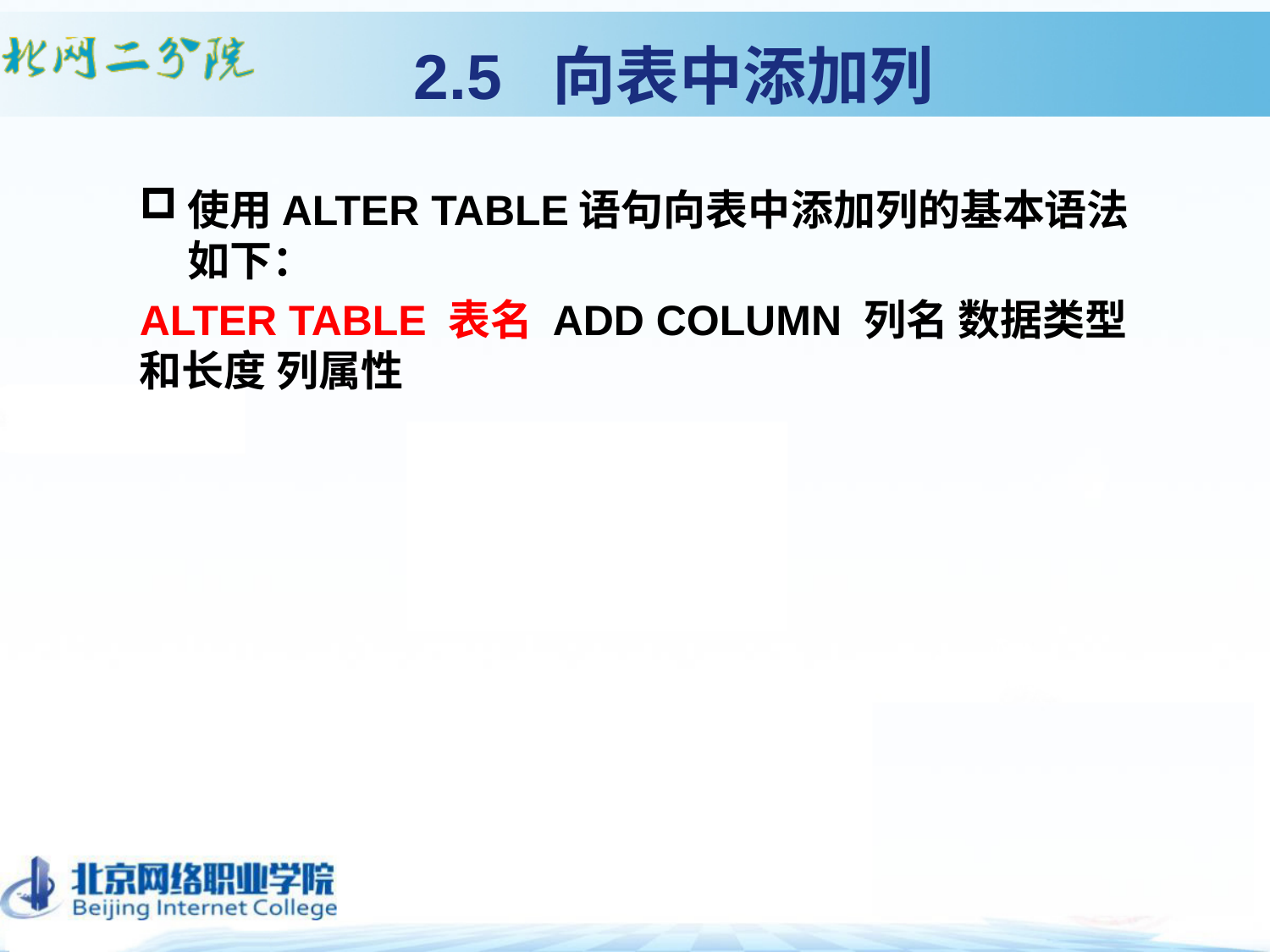

# 2.5  向表中添加列
使用ALTER TABLE语句向表中添加列的基本语法如下：
ALTER TABLE 表名 ADD COLUMN 列名 数据类型和长度 列属性